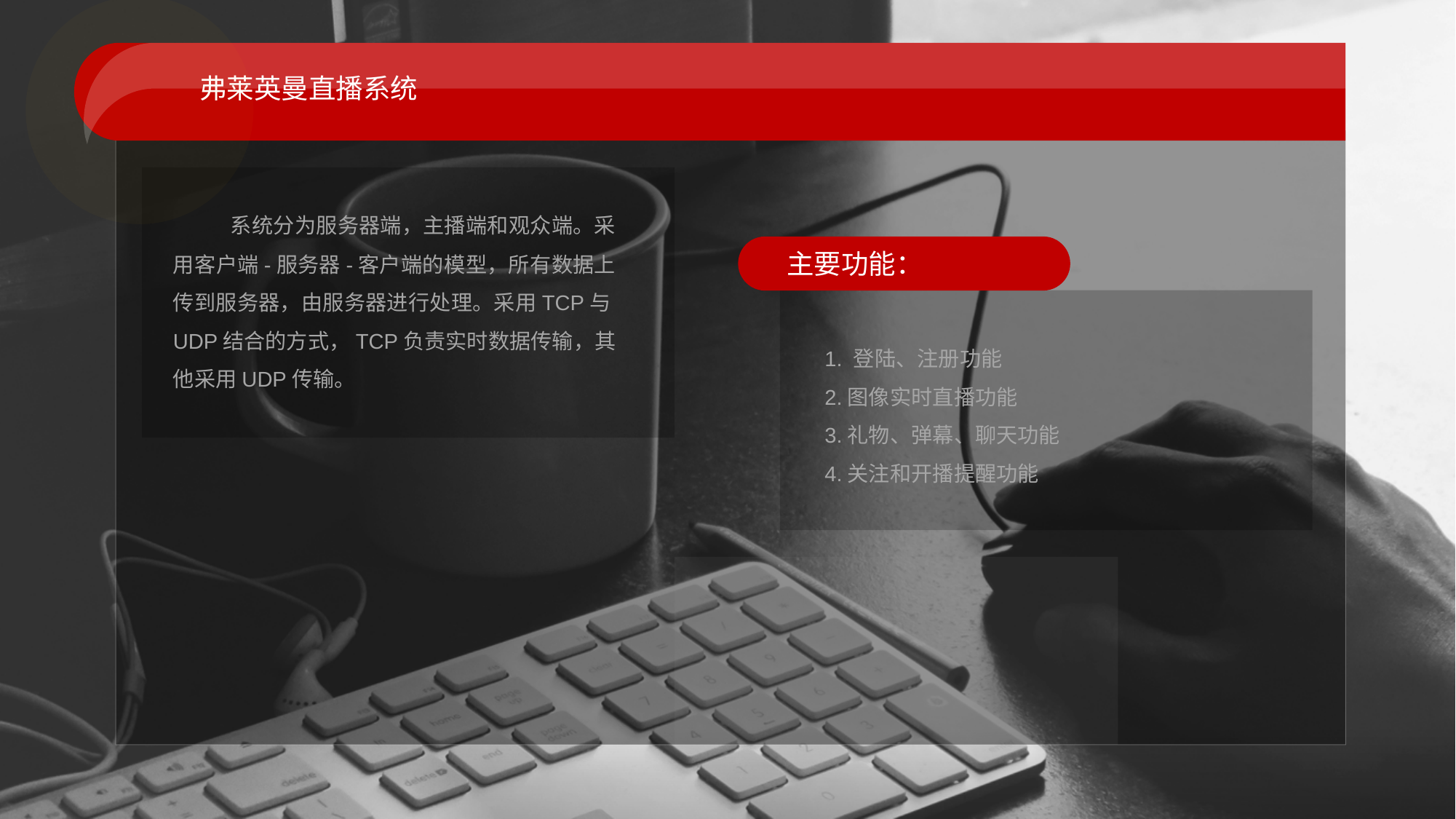

弗莱英曼直播系统

        系统分为服务器端，主播端和观众端。采用客户端-服务器-客户端的模型，所有数据上传到服务器，由服务器进行处理。采用TCP与UDP结合的方式，TCP负责实时数据传输，其他采用UDP传输。

主要功能：

1. 登陆、注册功能
2.图像实时直播功能
3.礼物、弹幕、聊天功能
4.关注和开播提醒功能